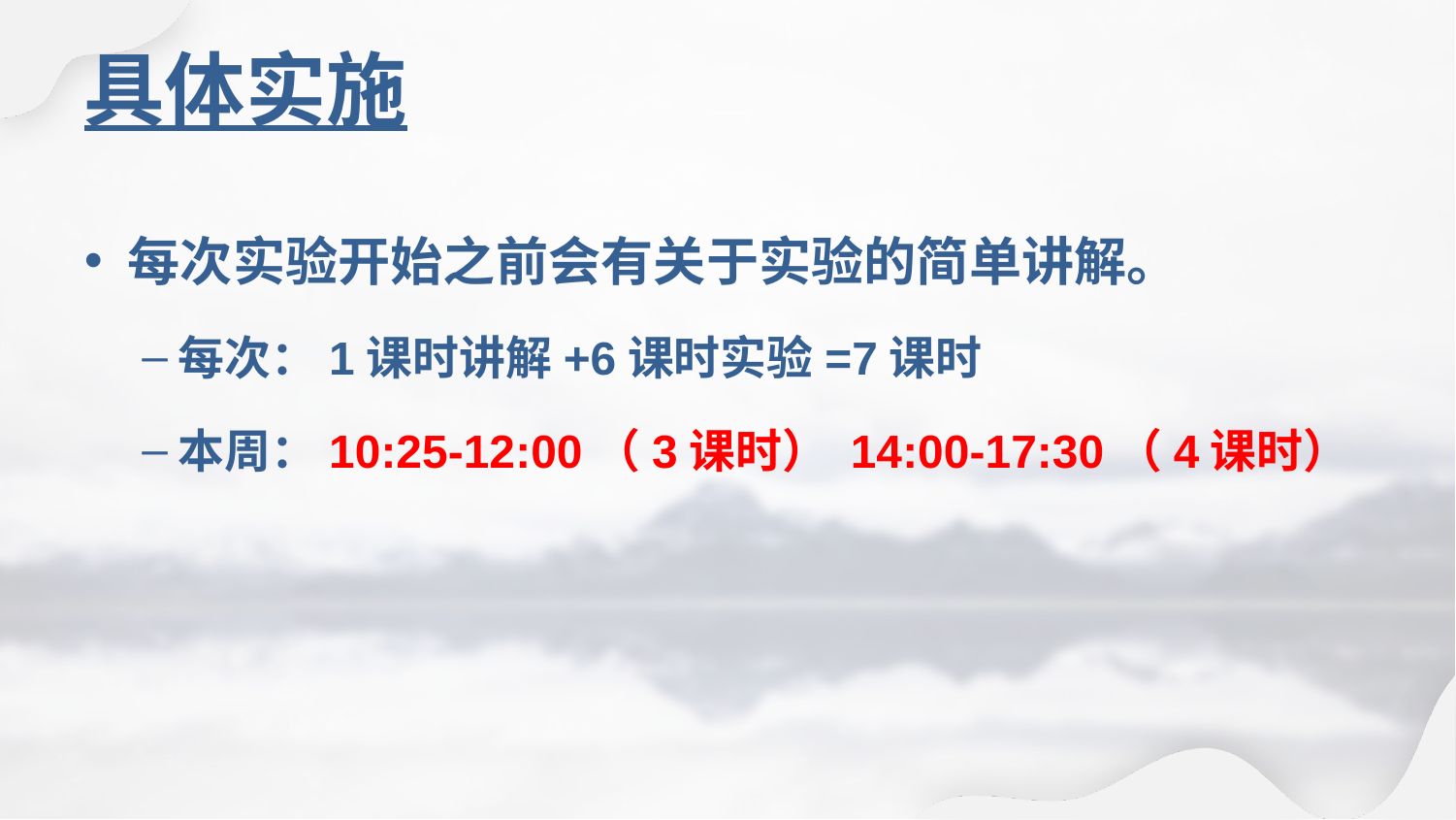

# 具体实施
每次实验开始之前会有关于实验的简单讲解。
每次：1课时讲解+6课时实验=7课时
本周：10:25-12:00（3课时） 14:00-17:30（4课时）